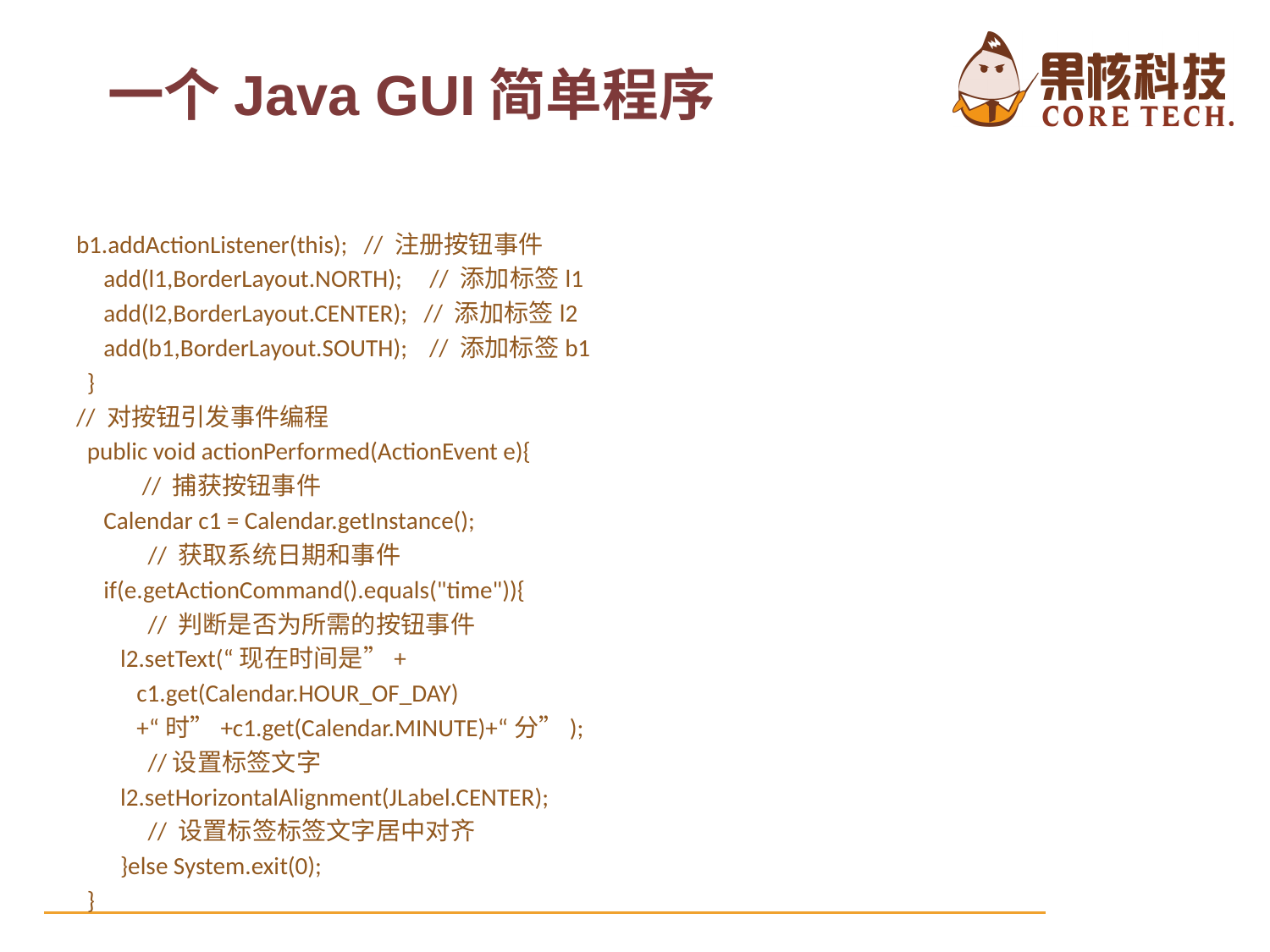

一个Java GUI简单程序
b1.addActionListener(this);   // 注册按钮事件
     add(l1,BorderLayout.NORTH);     // 添加标签l1
     add(l2,BorderLayout.CENTER);   // 添加标签l2
     add(b1,BorderLayout.SOUTH);    // 添加标签b1
  }
// 对按钮引发事件编程
  public void actionPerformed(ActionEvent e){
            // 捕获按钮事件
     Calendar c1 = Calendar.getInstance();
             // 获取系统日期和事件
     if(e.getActionCommand().equals("time")){
             // 判断是否为所需的按钮事件
        l2.setText(“现在时间是”+
           c1.get(Calendar.HOUR_OF_DAY)
           +“时”+c1.get(Calendar.MINUTE)+“分”);
             //设置标签文字
        l2.setHorizontalAlignment(JLabel.CENTER);
             // 设置标签标签文字居中对齐
        }else System.exit(0);
  }